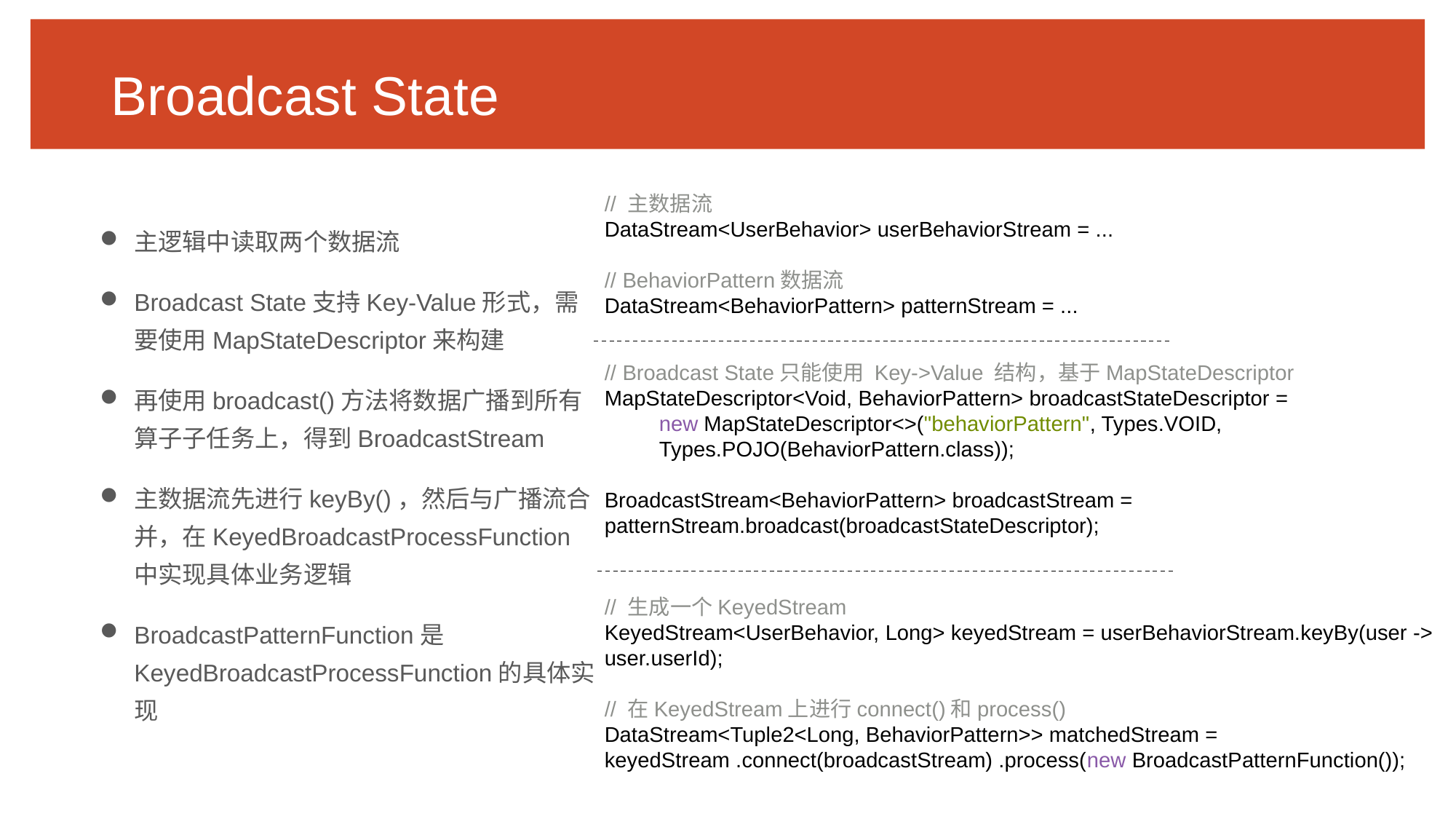

# Broadcast State
// 主数据流
DataStream<UserBehavior> userBehaviorStream = ...

// BehaviorPattern数据流
DataStream<BehaviorPattern> patternStream = ...
主逻辑中读取两个数据流
Broadcast State支持Key-Value形式，需要使用MapStateDescriptor来构建
再使用broadcast()方法将数据广播到所有算子子任务上，得到BroadcastStream
主数据流先进行keyBy()，然后与广播流合并，在KeyedBroadcastProcessFunction中实现具体业务逻辑
BroadcastPatternFunction是KeyedBroadcastProcessFunction的具体实现
// Broadcast State只能使用 Key->Value 结构，基于MapStateDescriptor
MapStateDescriptor<Void, BehaviorPattern> broadcastStateDescriptor =
new MapStateDescriptor<>("behaviorPattern", Types.VOID, Types.POJO(BehaviorPattern.class));

BroadcastStream<BehaviorPattern> broadcastStream = patternStream.broadcast(broadcastStateDescriptor);
// 生成一个KeyedStream
KeyedStream<UserBehavior, Long> keyedStream = userBehaviorStream.keyBy(user -> user.userId);

// 在KeyedStream上进行connect()和process()
DataStream<Tuple2<Long, BehaviorPattern>> matchedStream = keyedStream .connect(broadcastStream) .process(new BroadcastPatternFunction());